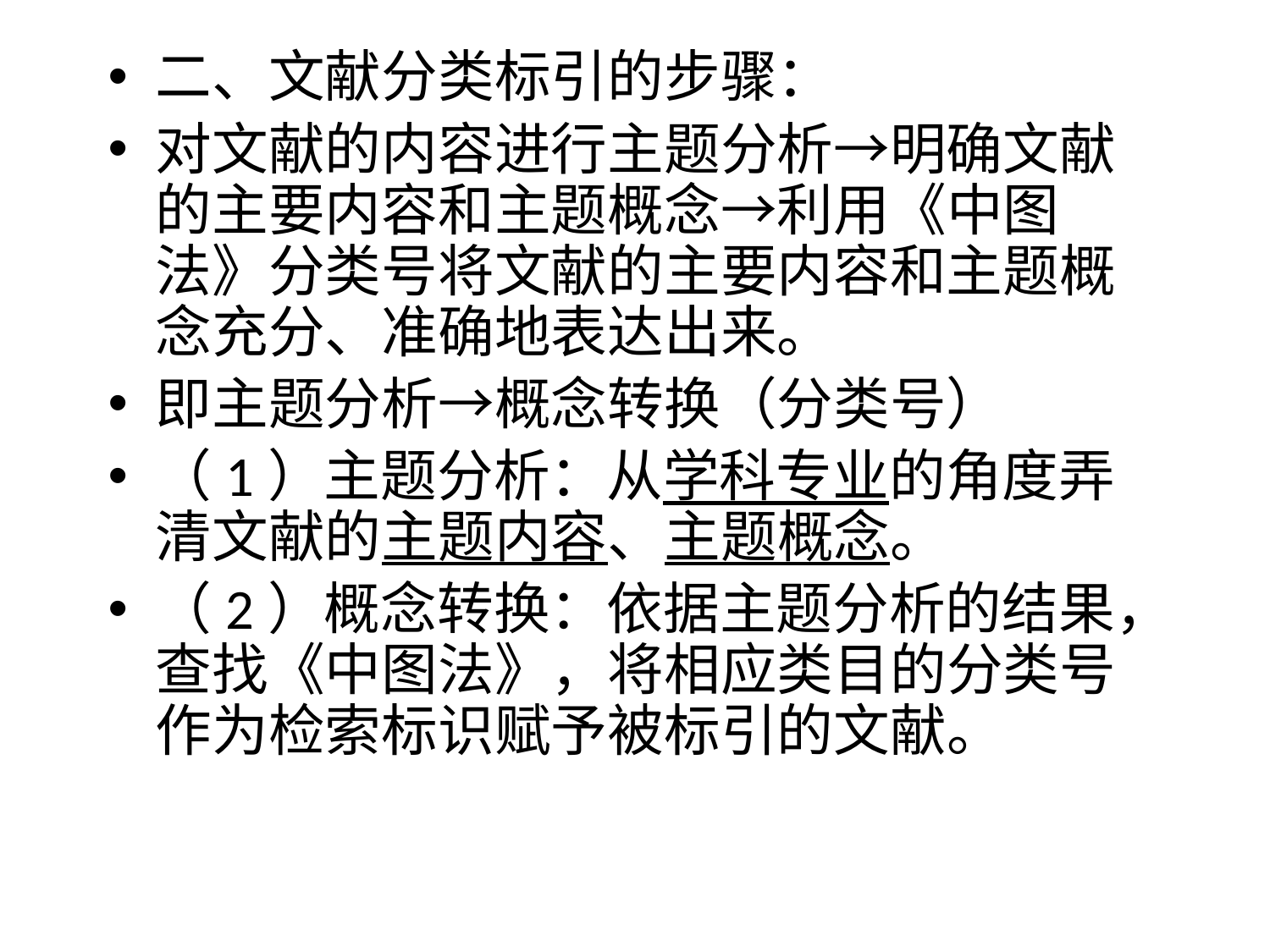

二、文献分类标引的步骤：
对文献的内容进行主题分析→明确文献的主要内容和主题概念→利用《中图法》分类号将文献的主要内容和主题概念充分、准确地表达出来。
即主题分析→概念转换（分类号）
（1）主题分析：从学科专业的角度弄清文献的主题内容、主题概念。
（2）概念转换：依据主题分析的结果，查找《中图法》，将相应类目的分类号作为检索标识赋予被标引的文献。